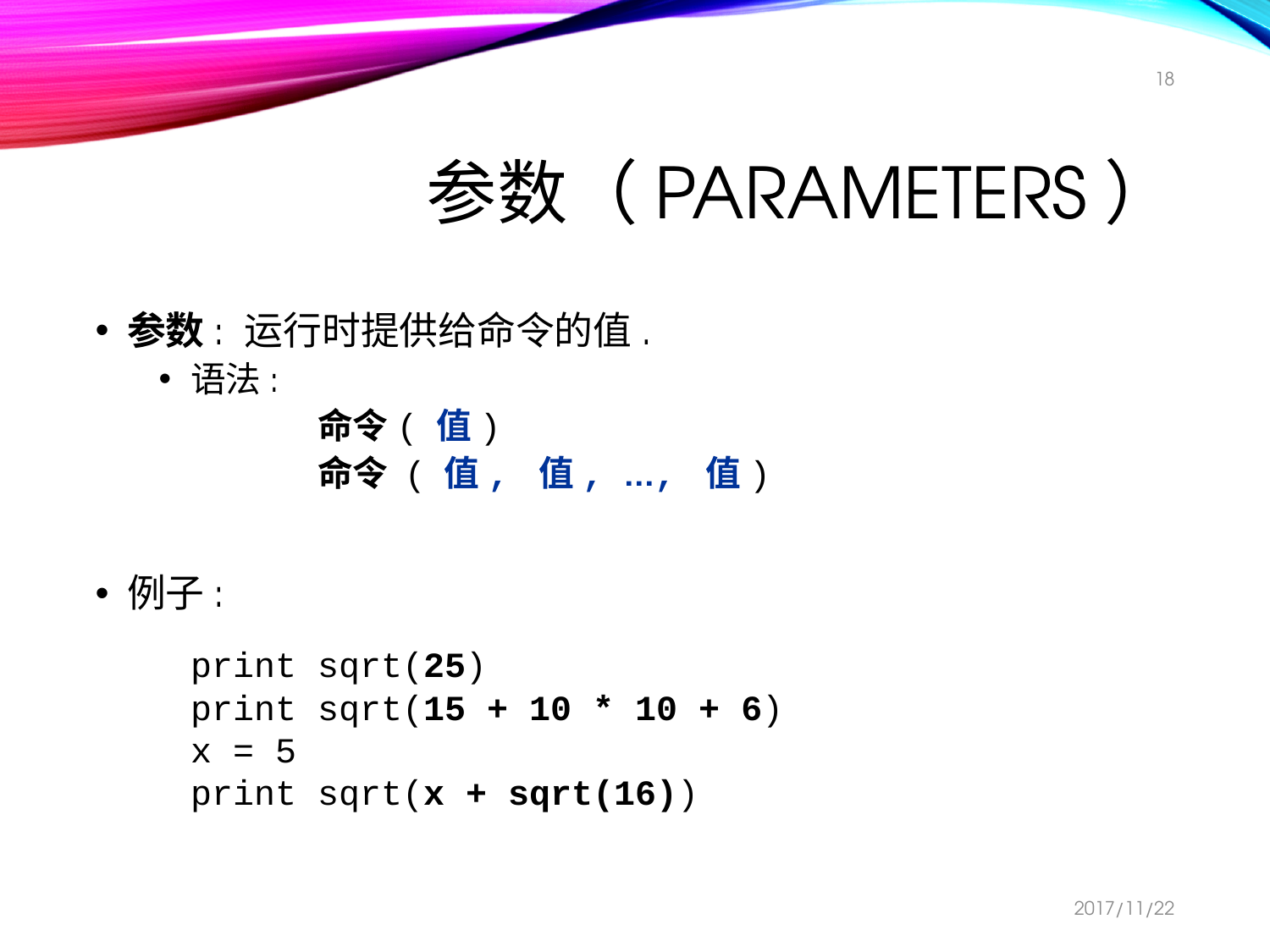

18
# 参数（Parameters）
参数: 运行时提供给命令的值.
语法:
		命令( 值)
		命令 ( 值, 值, ..., 值)

例子:

	print sqrt(25)
	print sqrt(15 + 10 * 10 + 6)
	x = 5
	print sqrt(x + sqrt(16))
2017/11/22